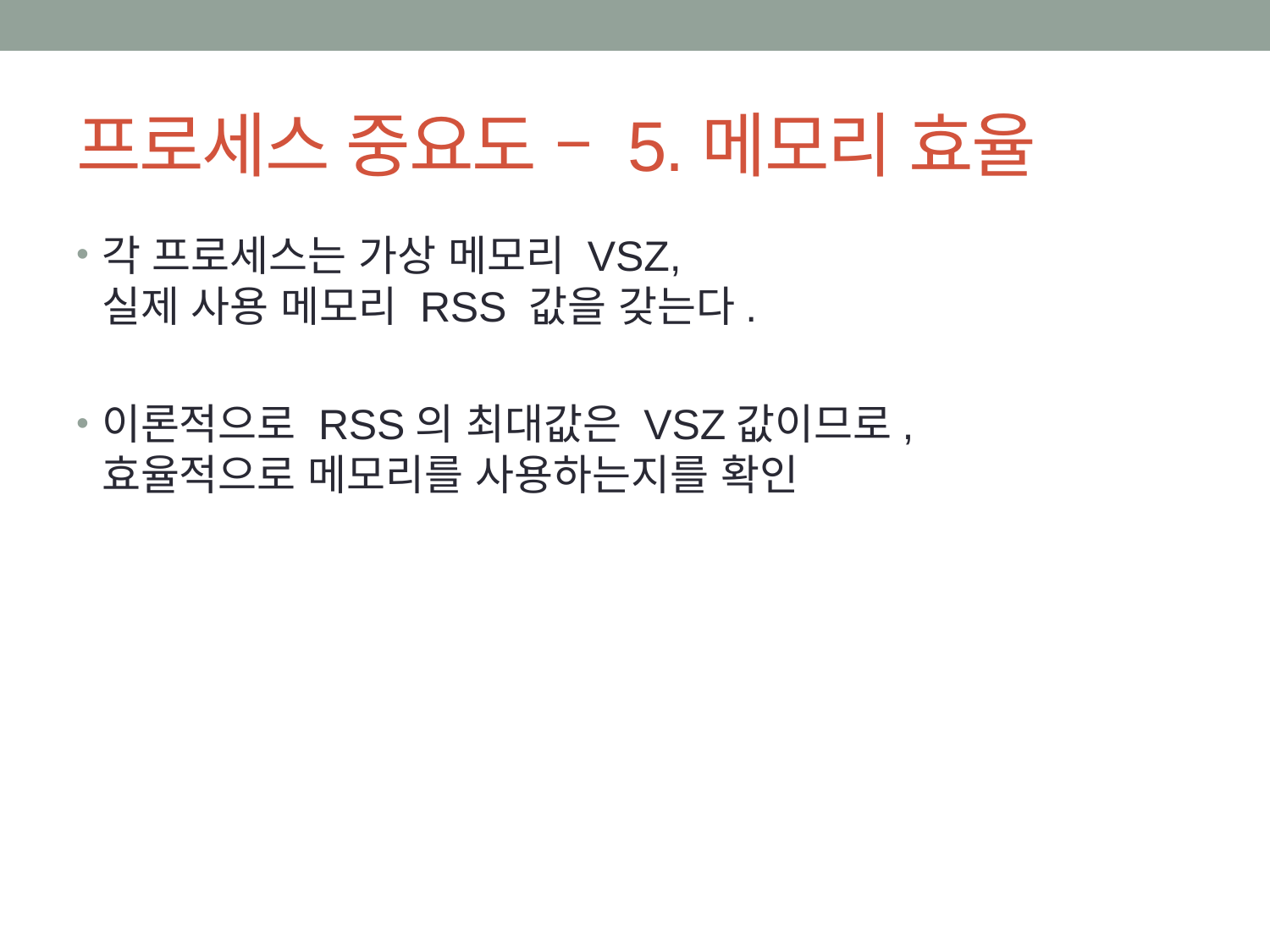

# 프로세스 중요도 – 5.메모리 효율
각 프로세스는 가상 메모리 VSZ,
실제 사용 메모리 RSS 값을 갖는다.

이론적으로 RSS의 최대값은 VSZ값이므로,
효율적으로 메모리를 사용하는지를 확인